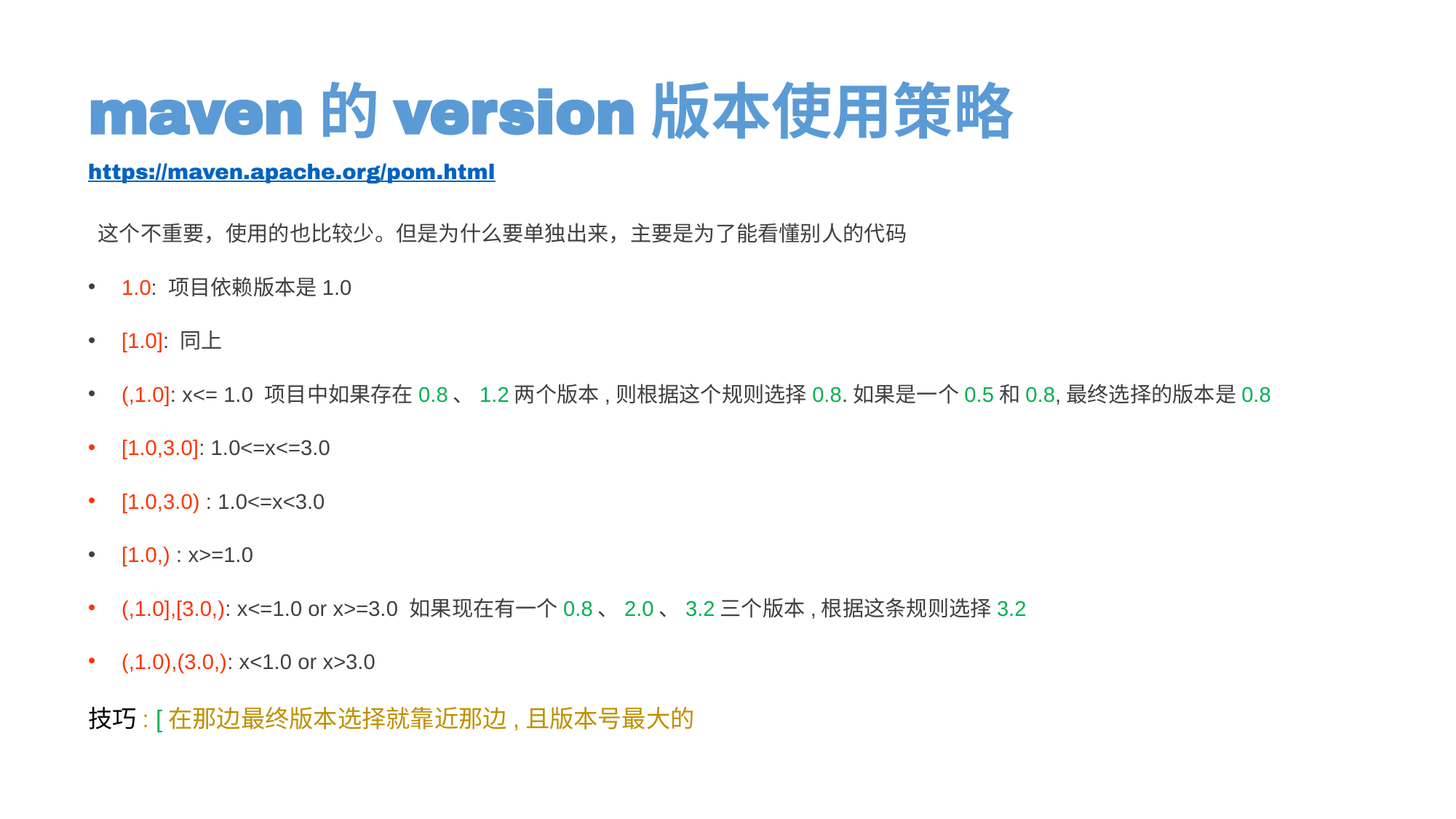

# maven的version版本使用策略 https://maven.apache.org/pom.html
 这个不重要，使用的也比较少。但是为什么要单独出来，主要是为了能看懂别人的代码
 1.0: 项目依赖版本是1.0
 [1.0]: 同上
 (,1.0]: x<= 1.0 项目中如果存在0.8、1.2两个版本,则根据这个规则选择0.8.如果是一个0.5和0.8,最终选择的版本是0.8
 [1.0,3.0]: 1.0<=x<=3.0
 [1.0,3.0) : 1.0<=x<3.0
 [1.0,) : x>=1.0
 (,1.0],[3.0,): x<=1.0 or x>=3.0 如果现在有一个0.8、2.0、3.2三个版本,根据这条规则选择3.2
 (,1.0),(3.0,): x<1.0 or x>3.0
技巧: [在那边最终版本选择就靠近那边,且版本号最大的